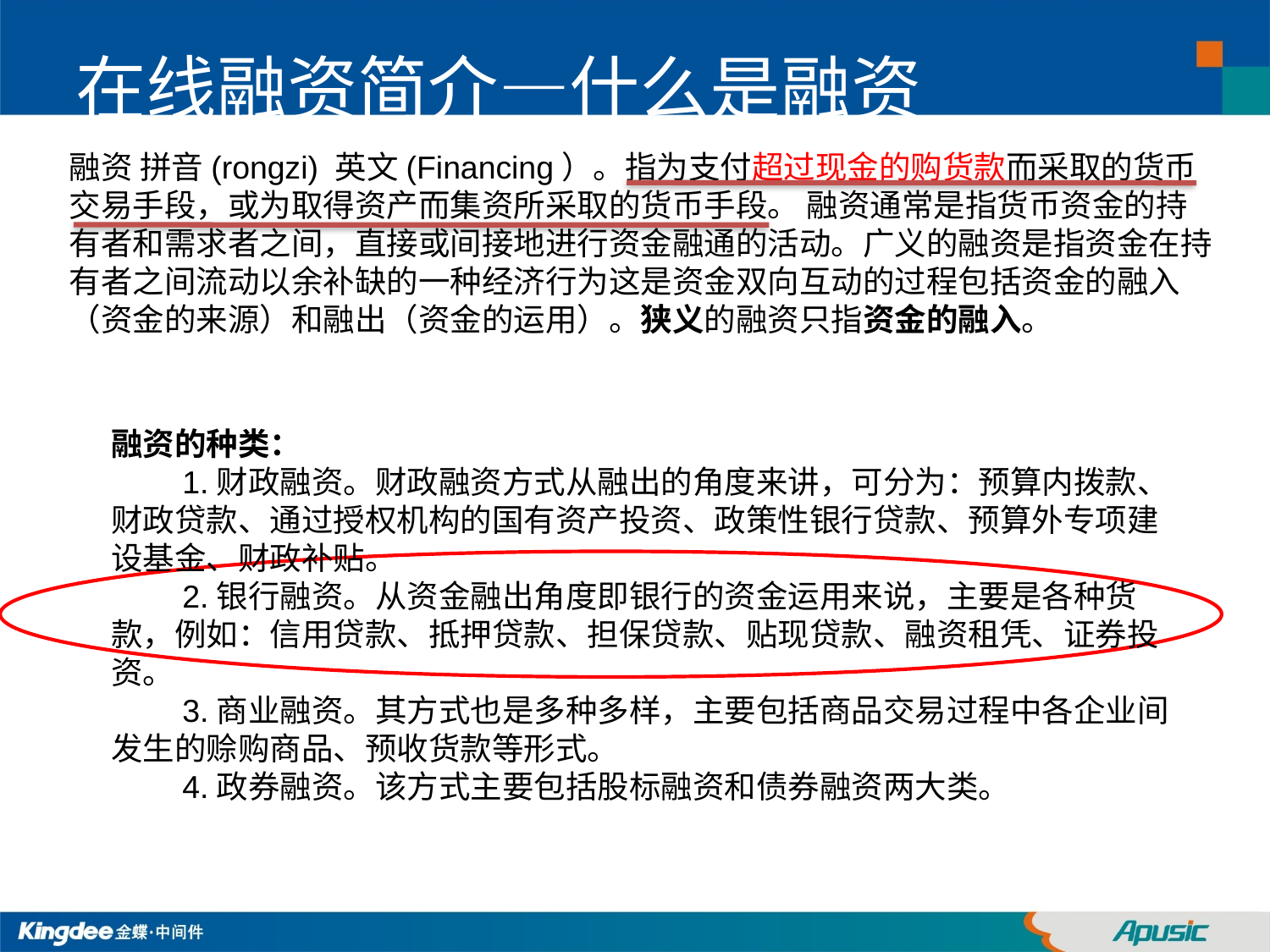

# 在线融资简介—什么是融资
融资 拼音(rongzi) 英文(Financing）。指为支付超过现金的购货款而采取的货币交易手段，或为取得资产而集资所采取的货币手段。 融资通常是指货币资金的持有者和需求者之间，直接或间接地进行资金融通的活动。广义的融资是指资金在持有者之间流动以余补缺的一种经济行为这是资金双向互动的过程包括资金的融入（资金的来源）和融出（资金的运用）。狭义的融资只指资金的融入。

融资的种类：
　　1.财政融资。财政融资方式从融出的角度来讲，可分为：预算内拨款、财政贷款、通过授权机构的国有资产投资、政策性银行贷款、预算外专项建设基金、财政补贴。
　　2.银行融资。从资金融出角度即银行的资金运用来说，主要是各种货款，例如：信用贷款、抵押贷款、担保贷款、贴现贷款、融资租凭、证券投资。
　　3.商业融资。其方式也是多种多样，主要包括商品交易过程中各企业间发生的赊购商品、预收货款等形式。
　　4.政券融资。该方式主要包括股标融资和债券融资两大类。